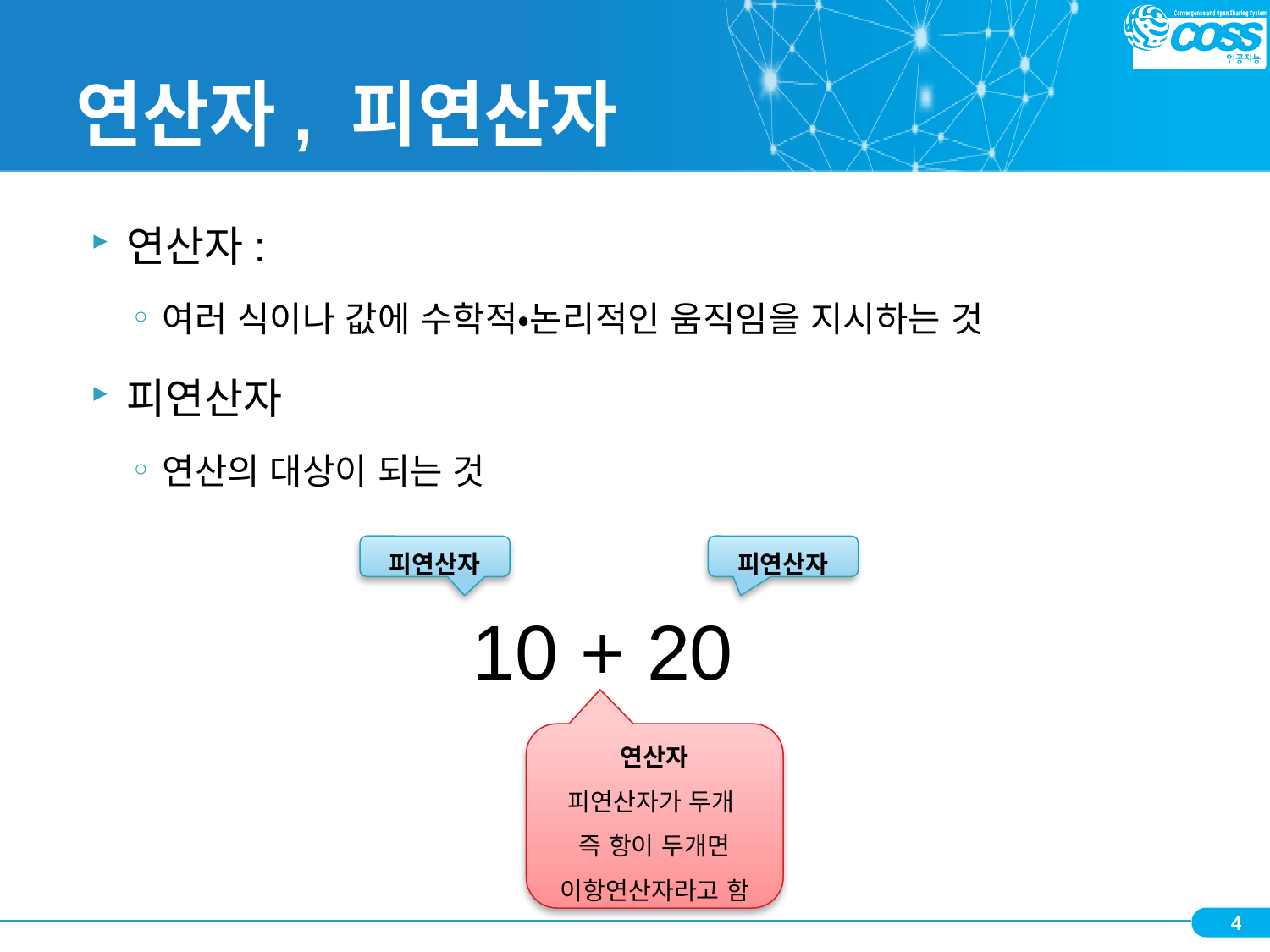

# 연산자, 피연산자
연산자:
여러 식이나 값에 수학적•논리적인 움직임을 지시하는 것
피연산자
연산의 대상이 되는 것

피연산자
피연산자
10 + 20
연산자
피연산자가 두개
즉 항이 두개면
이항연산자라고 함